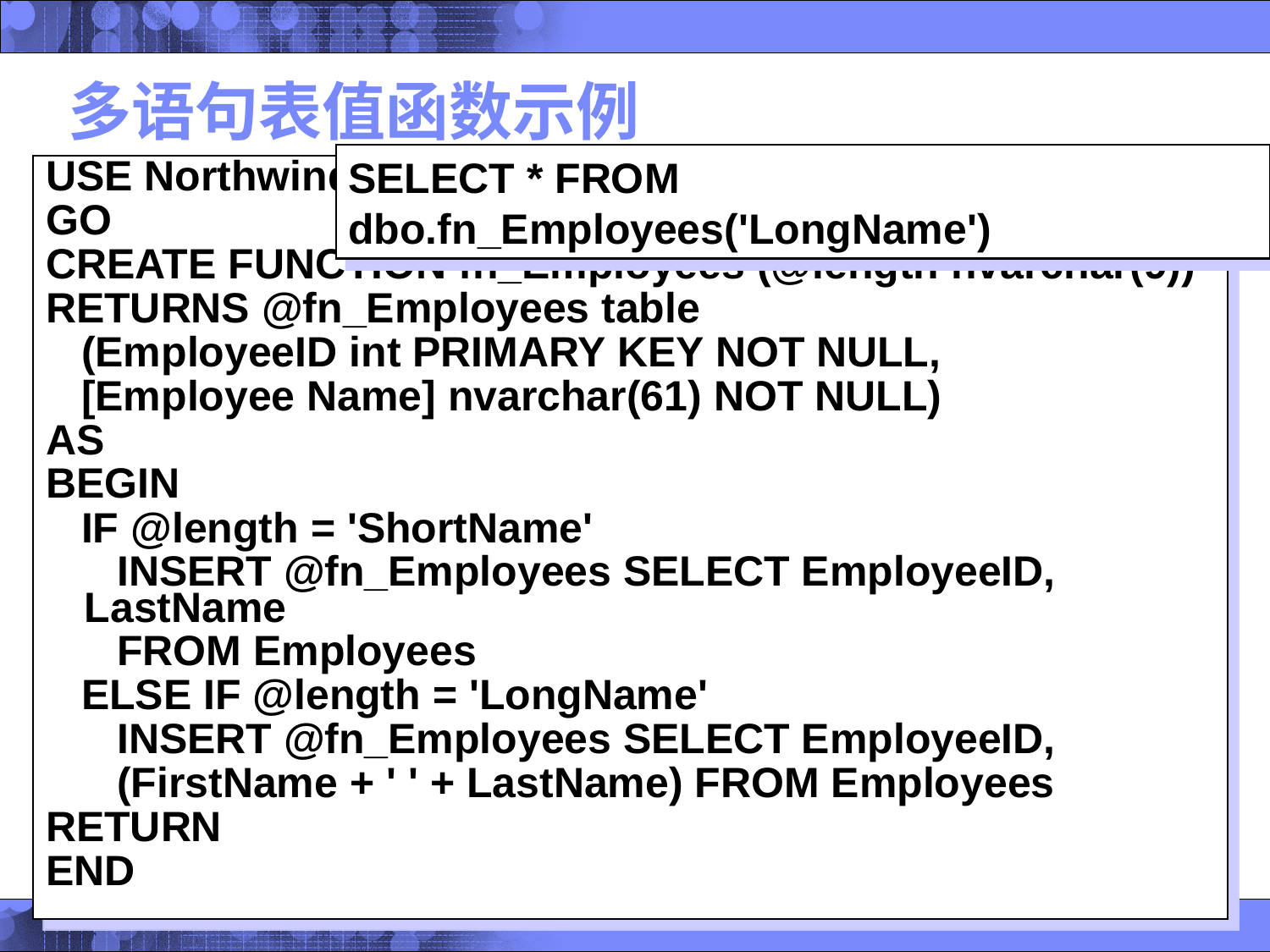

# 多语句表值函数示例
SELECT * FROM dbo.fn_Employees('LongName')
USE Northwind
GO
CREATE FUNCTION fn_Employees (@length nvarchar(9))
RETURNS @fn_Employees table
   (EmployeeID int PRIMARY KEY NOT NULL,
   [Employee Name] nvarchar(61) NOT NULL)
AS
BEGIN
   IF @length = 'ShortName'
      INSERT @fn_Employees SELECT EmployeeID, LastName
      FROM Employees
   ELSE IF @length = 'LongName'
      INSERT @fn_Employees SELECT EmployeeID,
      (FirstName + ' ' + LastName) FROM Employees
RETURN
END